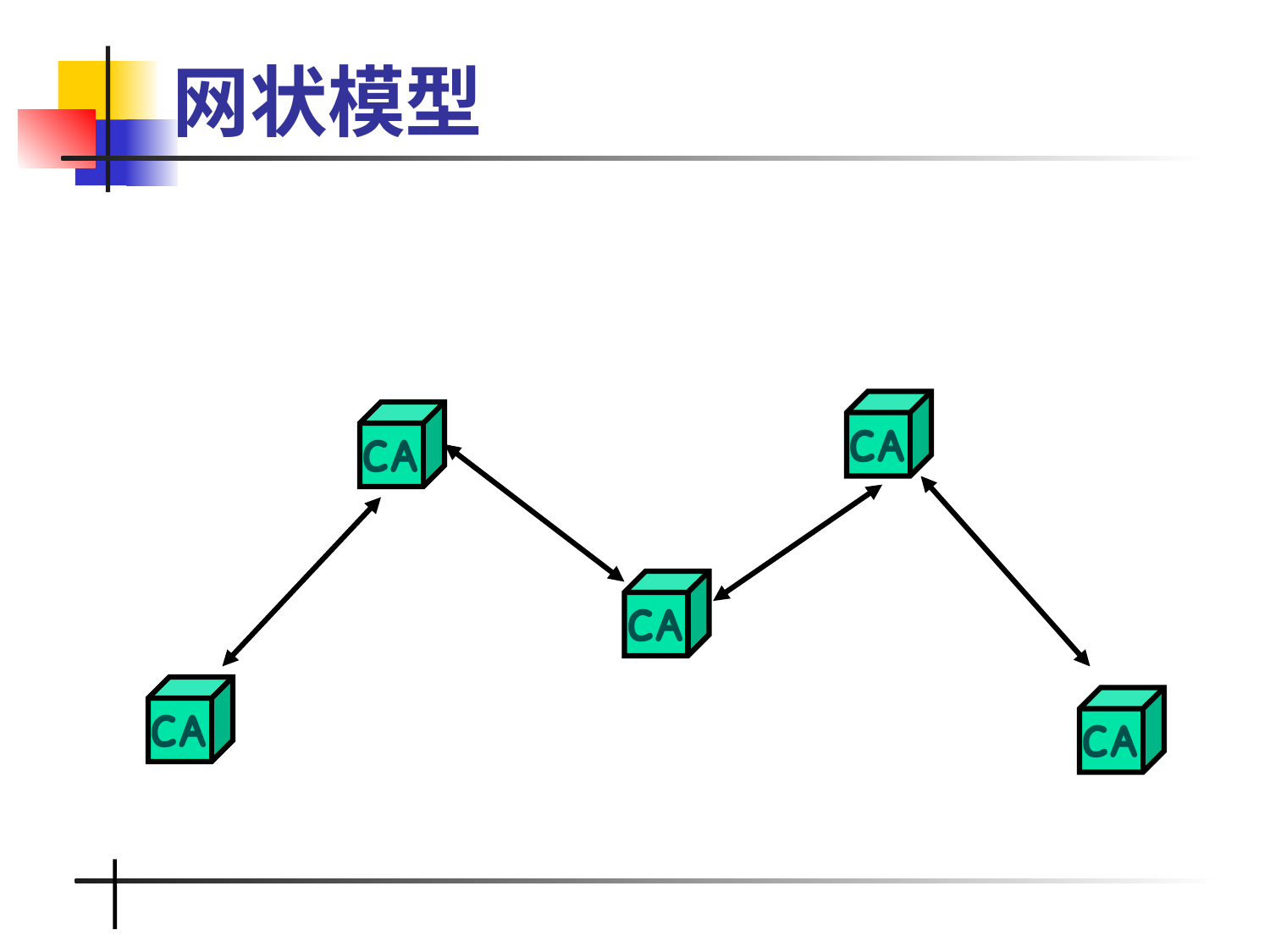

# 网状模型
CA
CA

CA
CA
CA